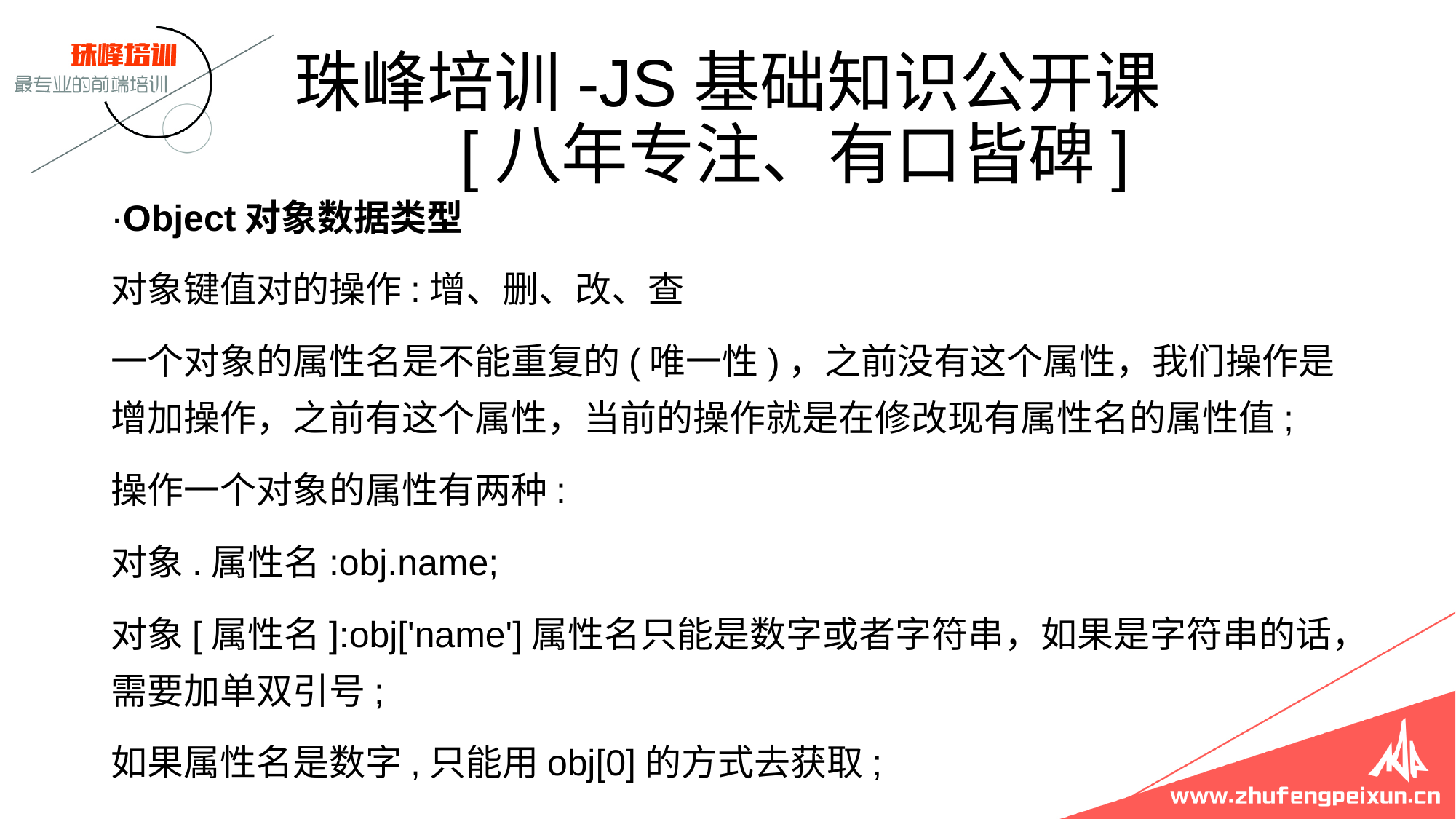

# 珠峰培训-JS基础知识公开课 [八年专注、有口皆碑]
·Object对象数据类型
对象键值对的操作:增、删、改、查
一个对象的属性名是不能重复的(唯一性)，之前没有这个属性，我们操作是增加操作，之前有这个属性，当前的操作就是在修改现有属性名的属性值;
操作一个对象的属性有两种:
对象.属性名:obj.name;
对象[属性名]:obj['name']属性名只能是数字或者字符串，如果是字符串的话，需要加单双引号;
如果属性名是数字,只能用obj[0]的方式去获取;